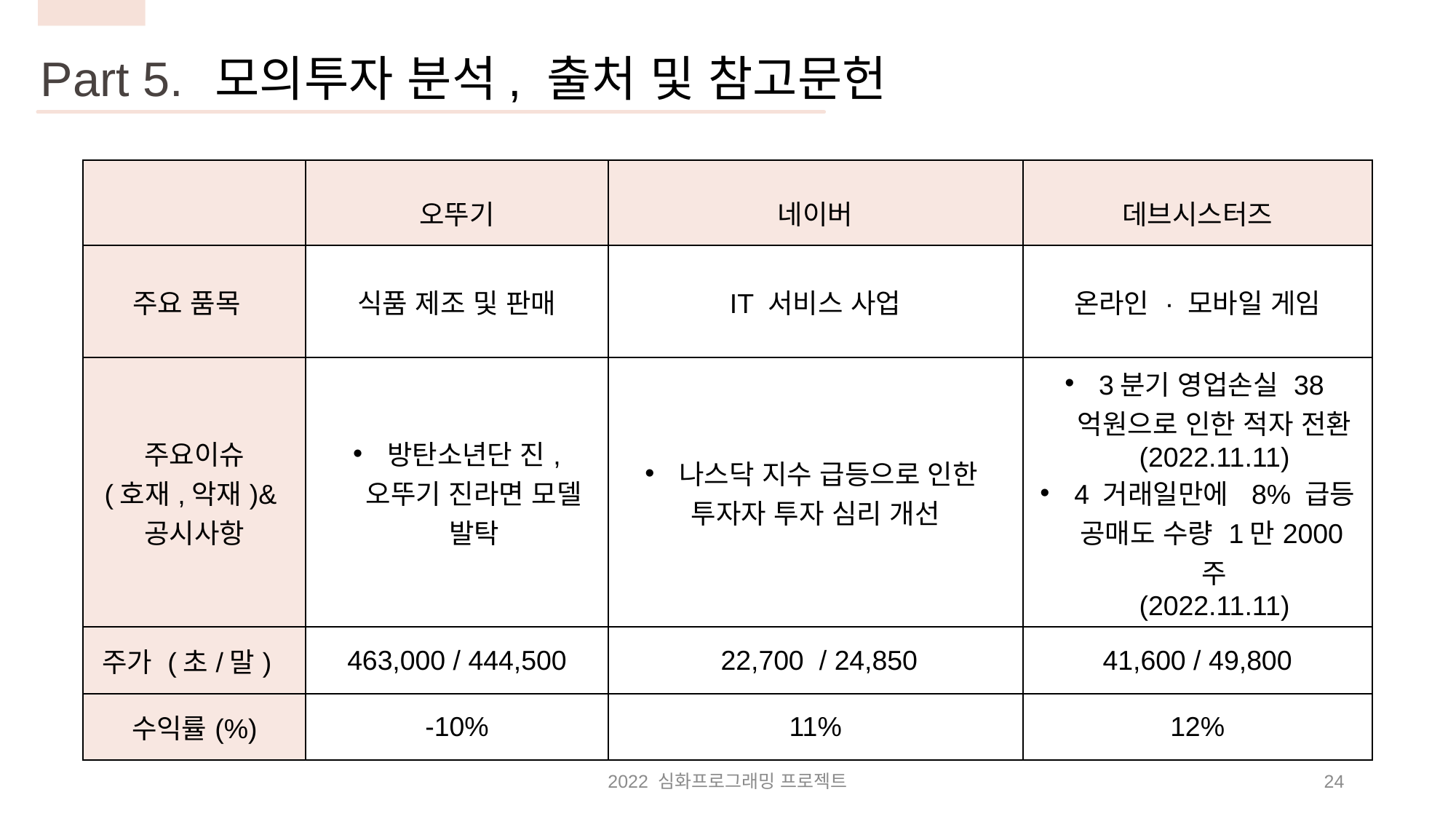

Part 5.
모의투자 분석, 출처 및 참고문헌
|  | 오뚜기 | 네이버 | 데브시스터즈 |
| --- | --- | --- | --- |
| 주요 품목 | 식품 제조 및 판매 | IT 서비스 사업 | 온라인 · 모바일 게임 |
| 주요이슈 (호재,악재)& 공시사항 | 방탄소년단 진, 오뚜기 진라면 모델 발탁 | 나스닥 지수 급등으로 인한 투자자 투자 심리 개선 | 3분기 영업손실 38억원으로 인한 적자 전환 (2022.11.11) 4 거래일만에 8% 급등 공매도 수량 1만2000주 (2022.11.11) |
| 주가 (초/말) | 463,000 / 444,500 | 22,700 / 24,850 | 41,600 / 49,800 |
| 수익률(%) | -10% | 11% | 12% |
2022 심화프로그래밍 프로젝트
24